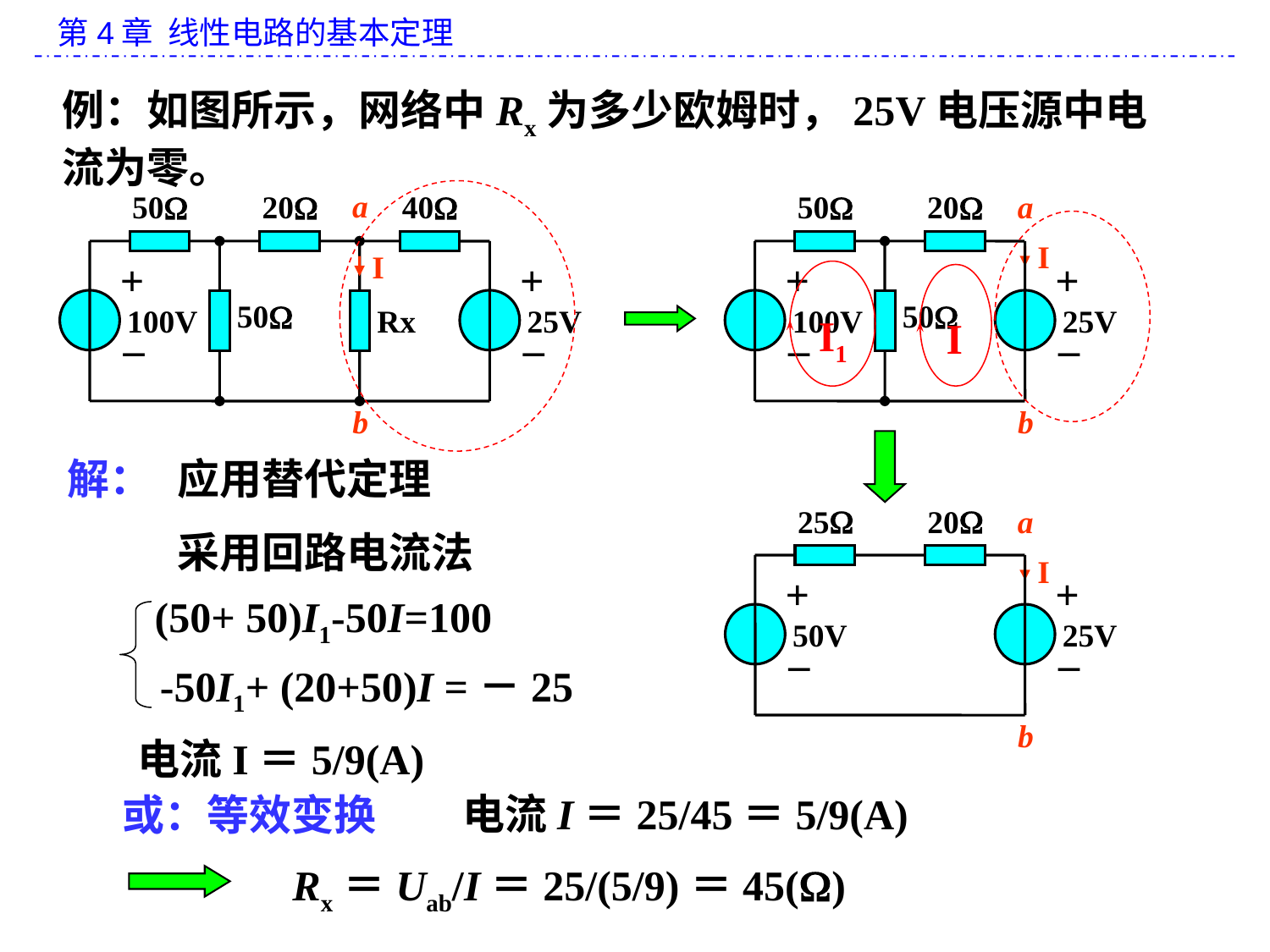

例：如图所示，网络中Rx为多少欧姆时，25V电压源中电流为零。
a
I

b

50Ω
20Ω
40Ω

+

_
+

_
50Ω
100V
Rx
25V

50Ω
20Ω

+

_
50Ω
100V

a

+

_
25V
b
I

I1

I

解：
应用替代定理

25Ω
20Ω
a

I

+

_
+

_
50V
25V
b

采用回路电流法
(50+ 50)I1-50I=100

-50I1+ (20+50)I =－25
电流I＝5/9(A)
电流I＝25/45＝5/9(A)
或：等效变换
Rx＝Uab/I＝25/(5/9)＝45(Ω)